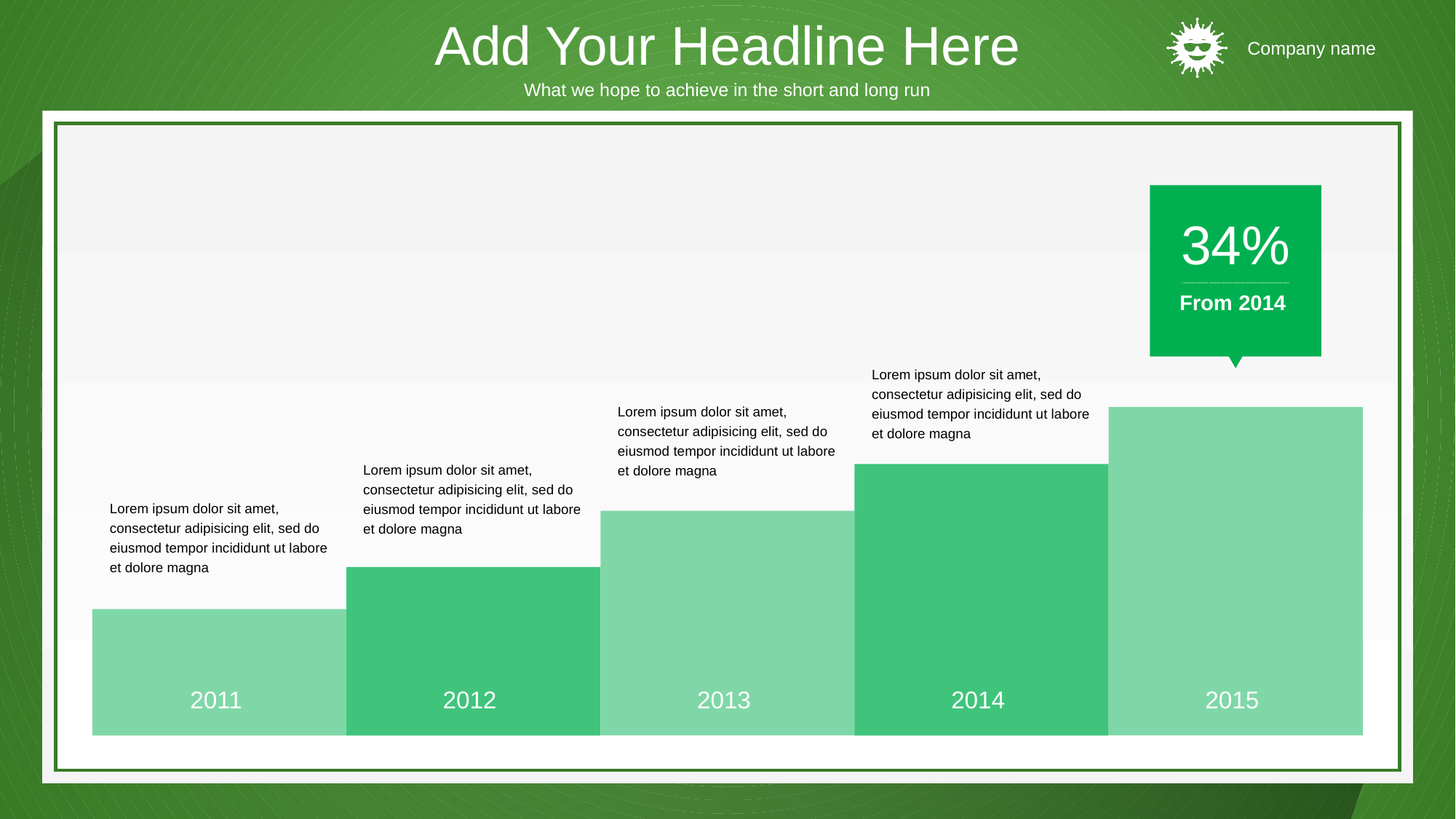

Add Your Headline Here
What we hope to achieve in the short and long run

文字

34%
From 2014

Lorem ipsum dolor sit amet, consectetur adipisicing elit, sed do eiusmod tempor incididunt ut labore et dolore magna
Lorem ipsum dolor sit amet, consectetur adipisicing elit, sed do eiusmod tempor incididunt ut labore et dolore magna

边框
Lorem ipsum dolor sit amet, consectetur adipisicing elit, sed do eiusmod tempor incididunt ut labore et dolore magna

Lorem ipsum dolor sit amet, consectetur adipisicing elit, sed do eiusmod tempor incididunt ut labore et dolore magna

2011
2012
2013
2014
2015